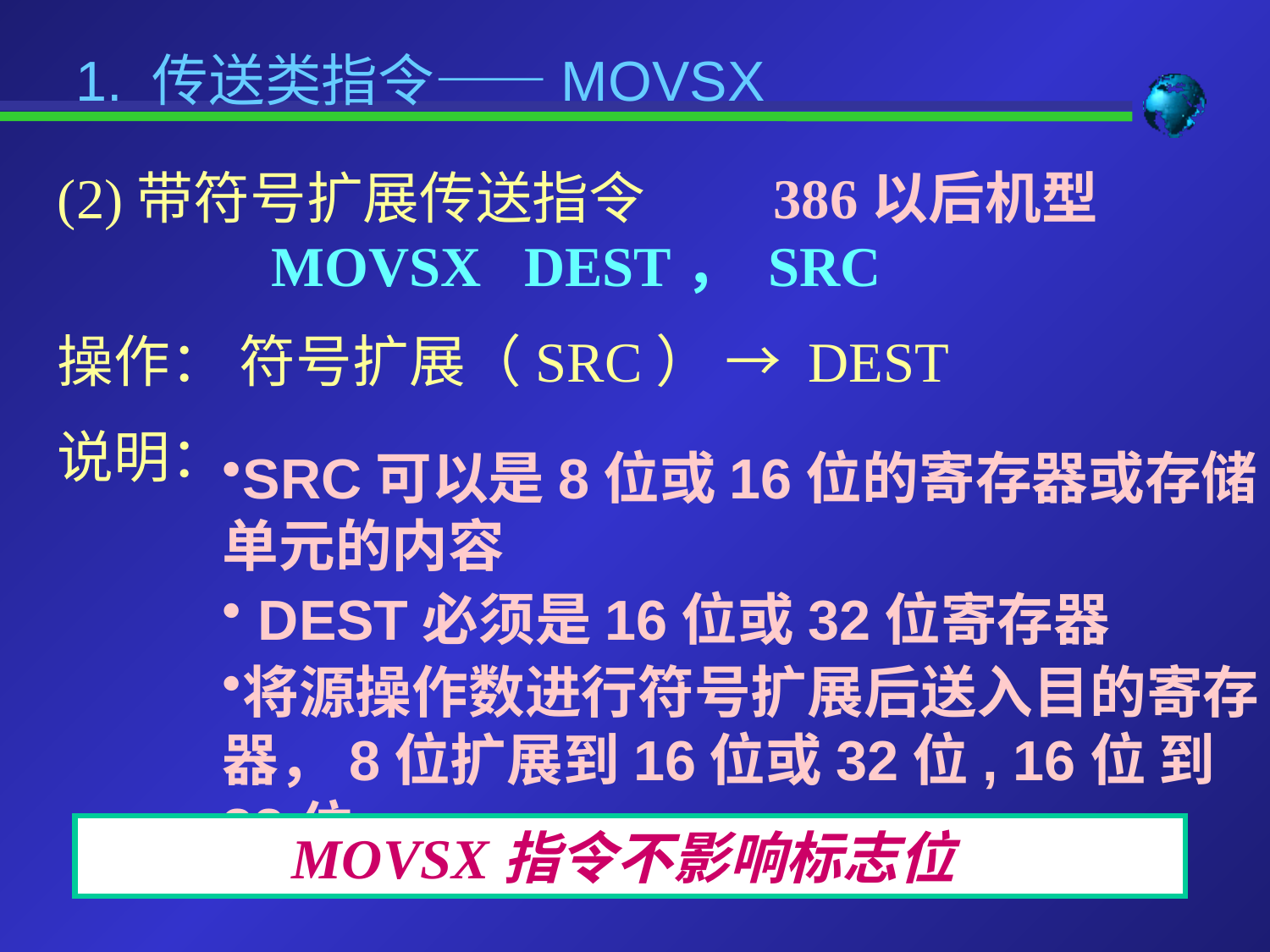

# 1. 传送类指令——MOVSX
(2)带符号扩展传送指令         386以后机型
 MOVSX   DEST， SRC
操作： 符号扩展（SRC） → DEST
说明：
SRC可以是8位或16位的寄存器或存储单元的内容
 DEST必须是16位或32位寄存器
将源操作数进行符号扩展后送入目的寄存器，8位扩展到16位或32位, 16位 到 32位

MOVSX指令不影响标志位
10